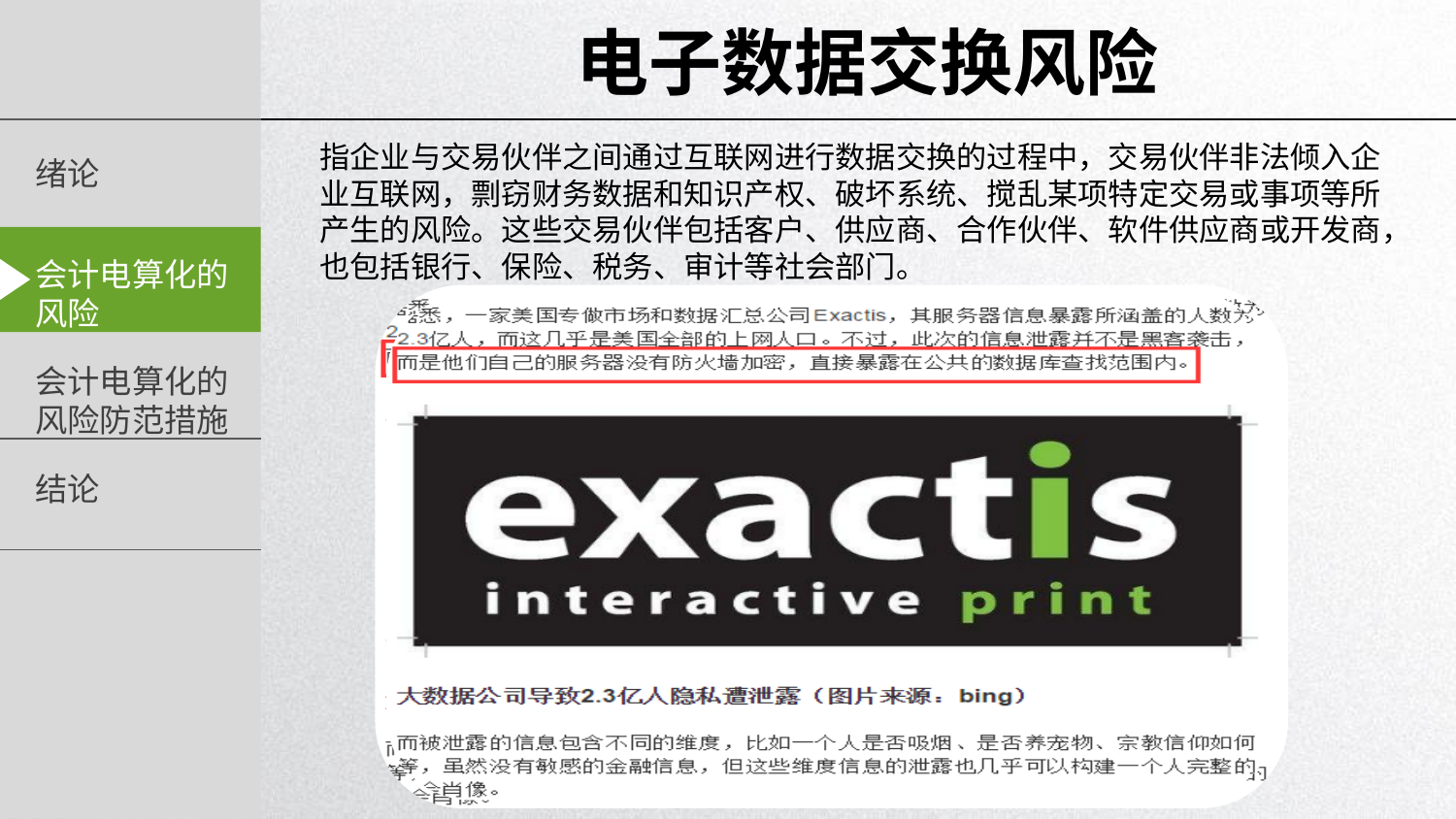

电子数据交换风险
指企业与交易伙伴之间通过互联网进行数据交换的过程中，交易伙伴非法倾入企业互联网，剽窃财务数据和知识产权、破坏系统、搅乱某项特定交易或事项等所产生的风险。这些交易伙伴包括客户、供应商、合作伙伴、软件供应商或开发商，也包括银行、保险、税务、审计等社会部门。